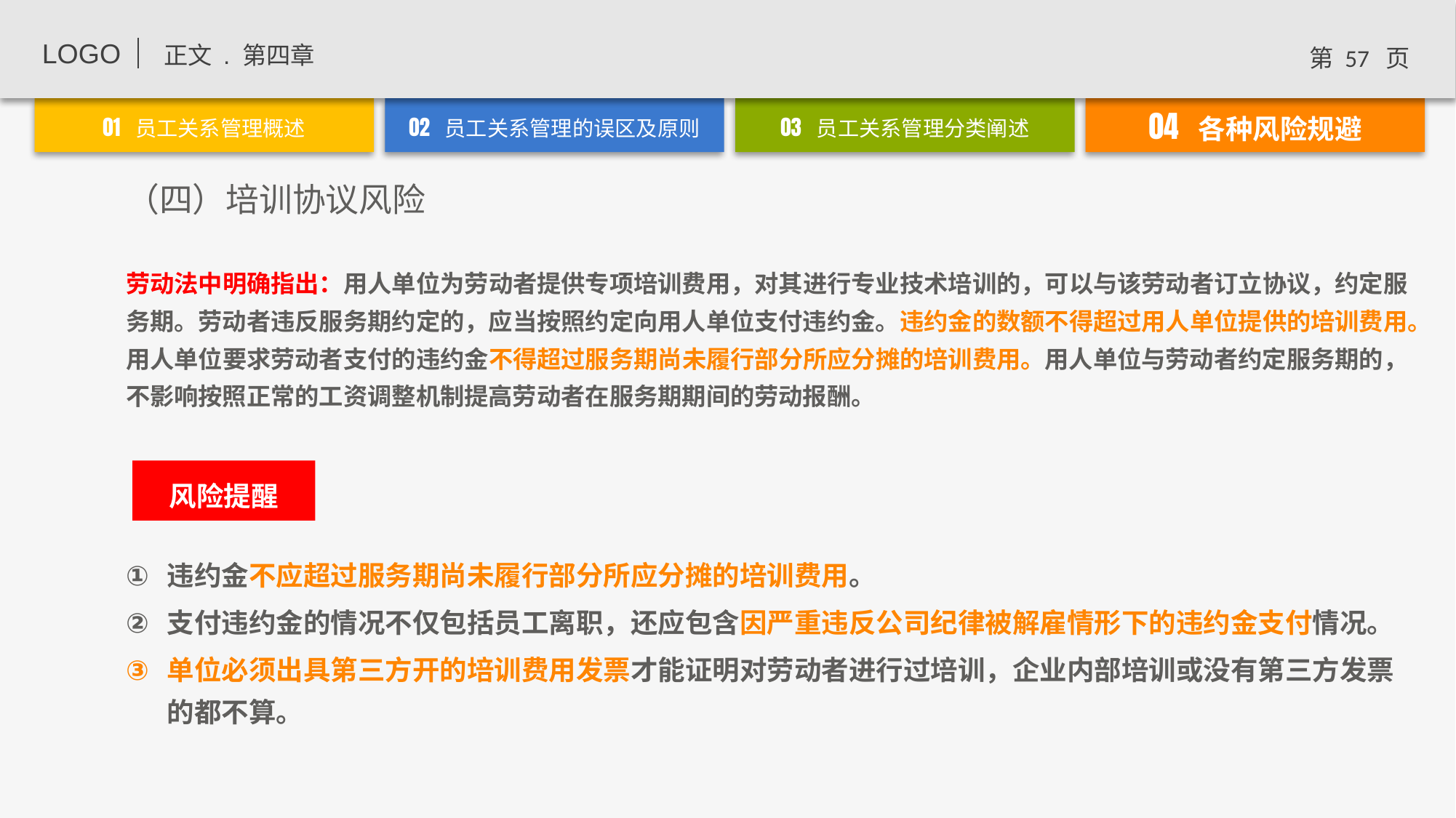

（四）培训协议风险
劳动法中明确指出：用人单位为劳动者提供专项培训费用，对其进行专业技术培训的，可以与该劳动者订立协议，约定服务期。劳动者违反服务期约定的，应当按照约定向用人单位支付违约金。违约金的数额不得超过用人单位提供的培训费用。用人单位要求劳动者支付的违约金不得超过服务期尚未履行部分所应分摊的培训费用。用人单位与劳动者约定服务期的，不影响按照正常的工资调整机制提高劳动者在服务期期间的劳动报酬。

风险提醒
违约金不应超过服务期尚未履行部分所应分摊的培训费用。
支付违约金的情况不仅包括员工离职，还应包含因严重违反公司纪律被解雇情形下的违约金支付情况。
单位必须出具第三方开的培训费用发票才能证明对劳动者进行过培训，企业内部培训或没有第三方发票的都不算。